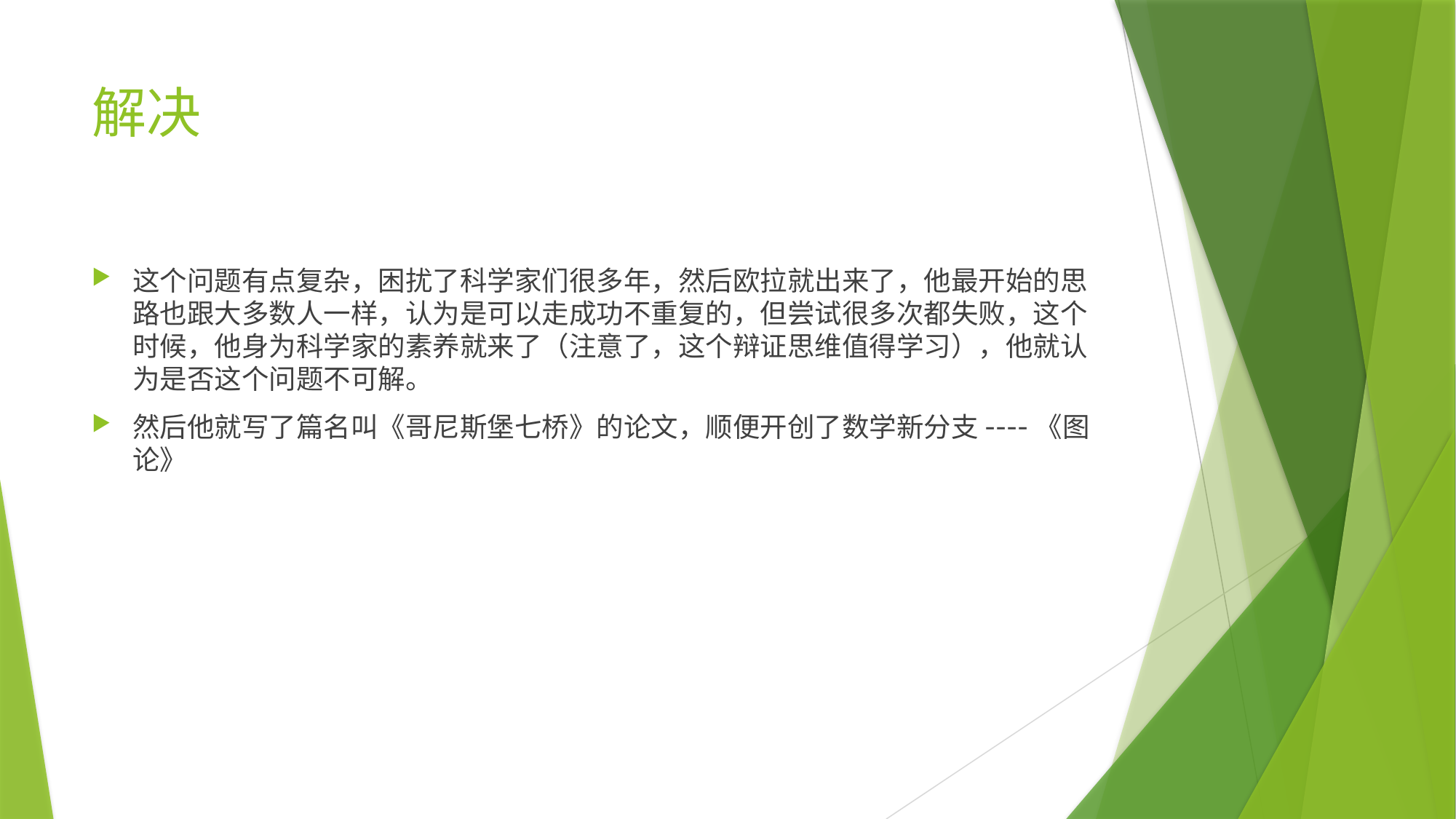

# 解决
这个问题有点复杂，困扰了科学家们很多年，然后欧拉就出来了，他最开始的思路也跟大多数人一样，认为是可以走成功不重复的，但尝试很多次都失败，这个时候，他身为科学家的素养就来了（注意了，这个辩证思维值得学习），他就认为是否这个问题不可解。
然后他就写了篇名叫《哥尼斯堡七桥》的论文，顺便开创了数学新分支----《图论》